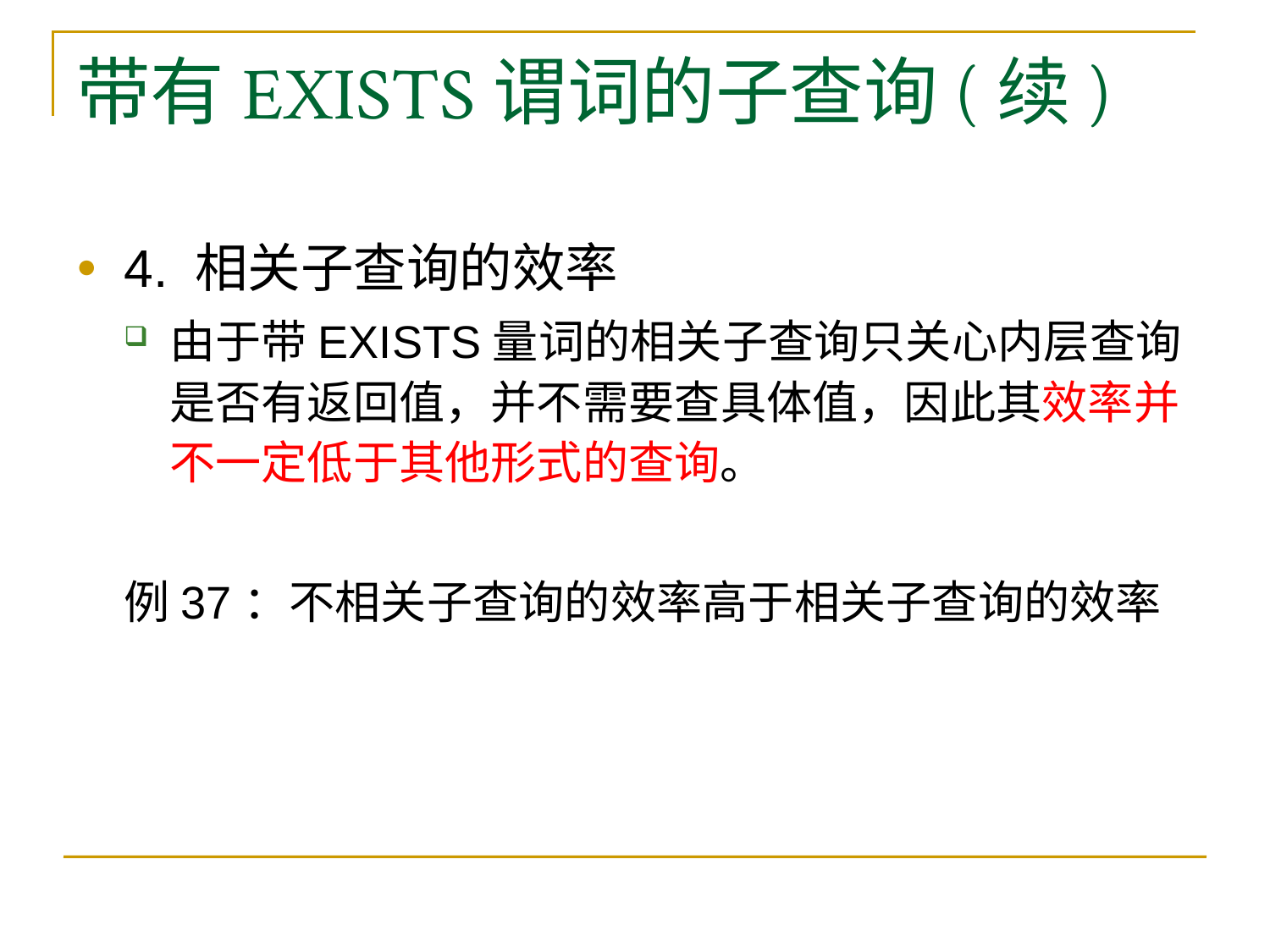

# 带有EXISTS谓词的子查询(续)
4. 相关子查询的效率
由于带EXISTS量词的相关子查询只关心内层查询是否有返回值，并不需要查具体值，因此其效率并不一定低于其他形式的查询。

例37：不相关子查询的效率高于相关子查询的效率